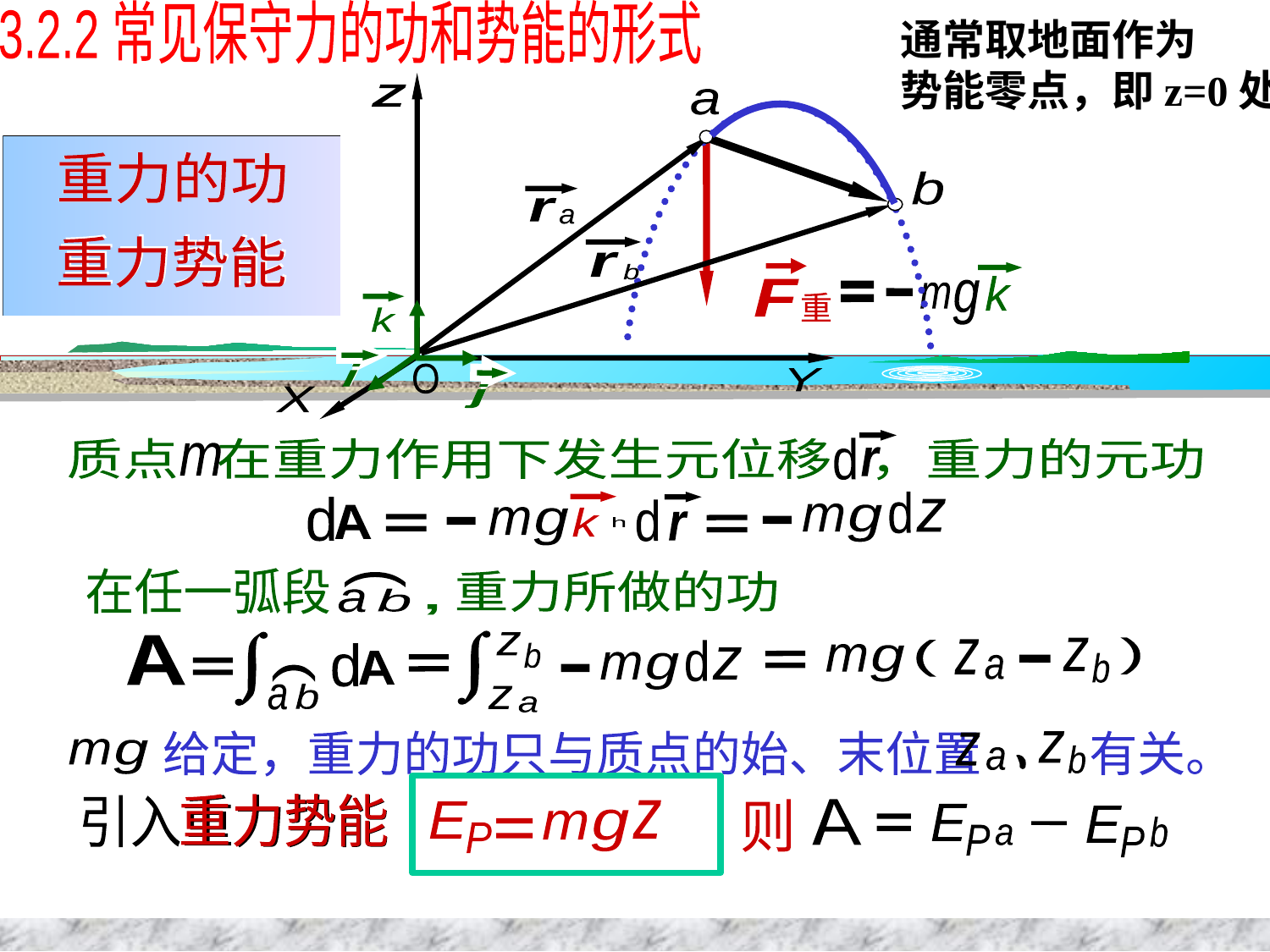

3.2.2 常见保守力的功和势能的形式
通常取地面作为
势能零点，即z=0处

Z

k
k

i
i

O
Y

j
j
X
a

重力的功
重力的功
重力势能
重力势能

b

r
a

r
b

F
重

k
g
m

d
r
质点   在重力作用下发生元位移   ，重力的元功
m
d
z
m
g

d
A

d

m
g
k
r
h

在任一弧段
重力所做的功
)
b
a
,

z
b
A
)
z
b
z
a
(
d

d
A

m
g

z
m
g

)
b
a

z
a
给定，重力的功只与质点的始、末位置          有关。
z
b
z
a
m
g

重力势能
引入重力势能
z
E
P
g
m

A
则
E
P

E
P
b

a